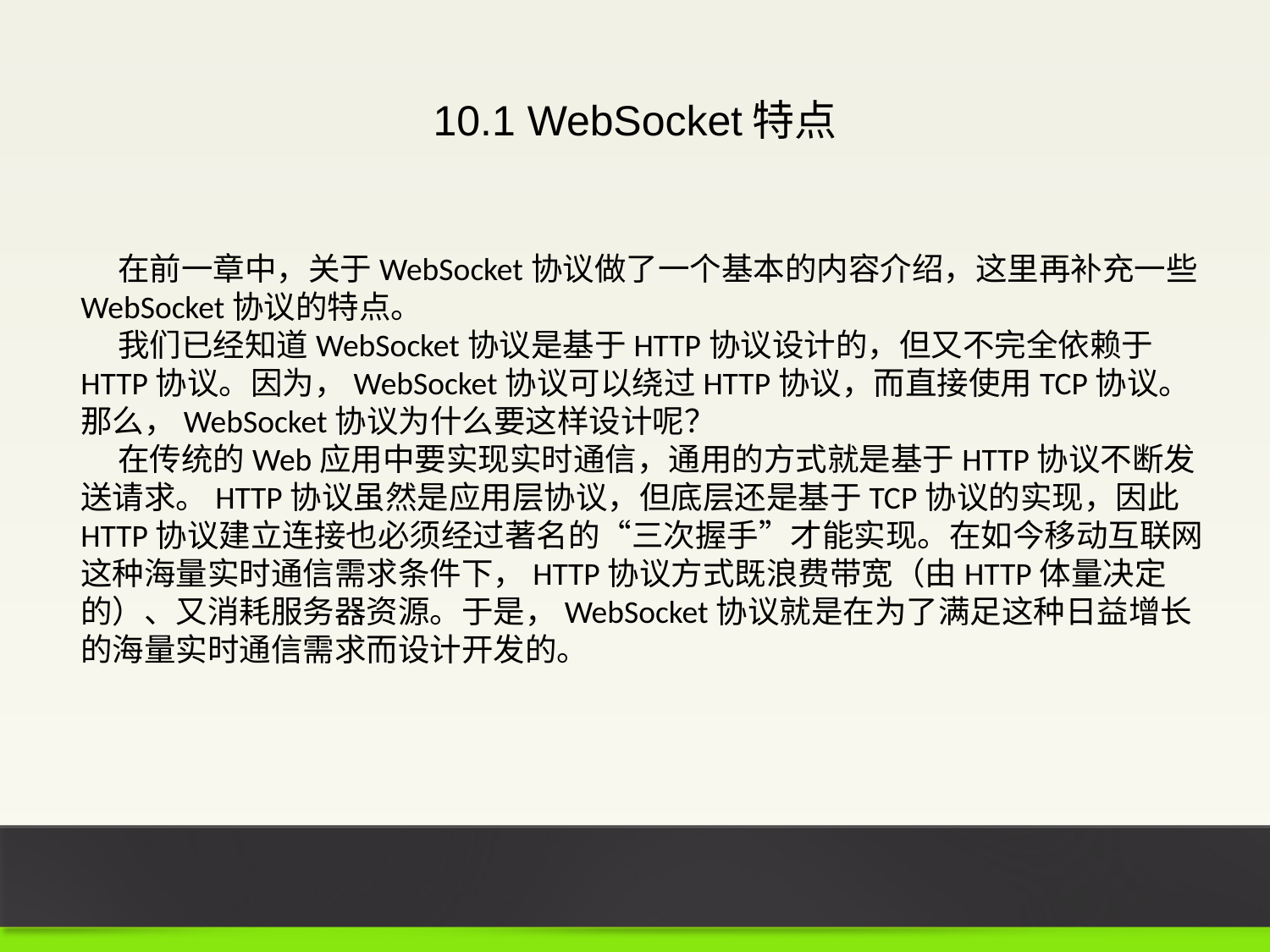

10.1 WebSocket特点
在前一章中，关于WebSocket协议做了一个基本的内容介绍，这里再补充一些WebSocket协议的特点。
我们已经知道WebSocket协议是基于HTTP协议设计的，但又不完全依赖于HTTP协议。因为，WebSocket协议可以绕过HTTP协议，而直接使用TCP协议。那么，WebSocket协议为什么要这样设计呢？
在传统的Web应用中要实现实时通信，通用的方式就是基于HTTP协议不断发送请求。HTTP协议虽然是应用层协议，但底层还是基于TCP协议的实现，因此HTTP协议建立连接也必须经过著名的“三次握手”才能实现。在如今移动互联网这种海量实时通信需求条件下，HTTP协议方式既浪费带宽（由HTTP体量决定的）、又消耗服务器资源。于是，WebSocket协议就是在为了满足这种日益增长的海量实时通信需求而设计开发的。